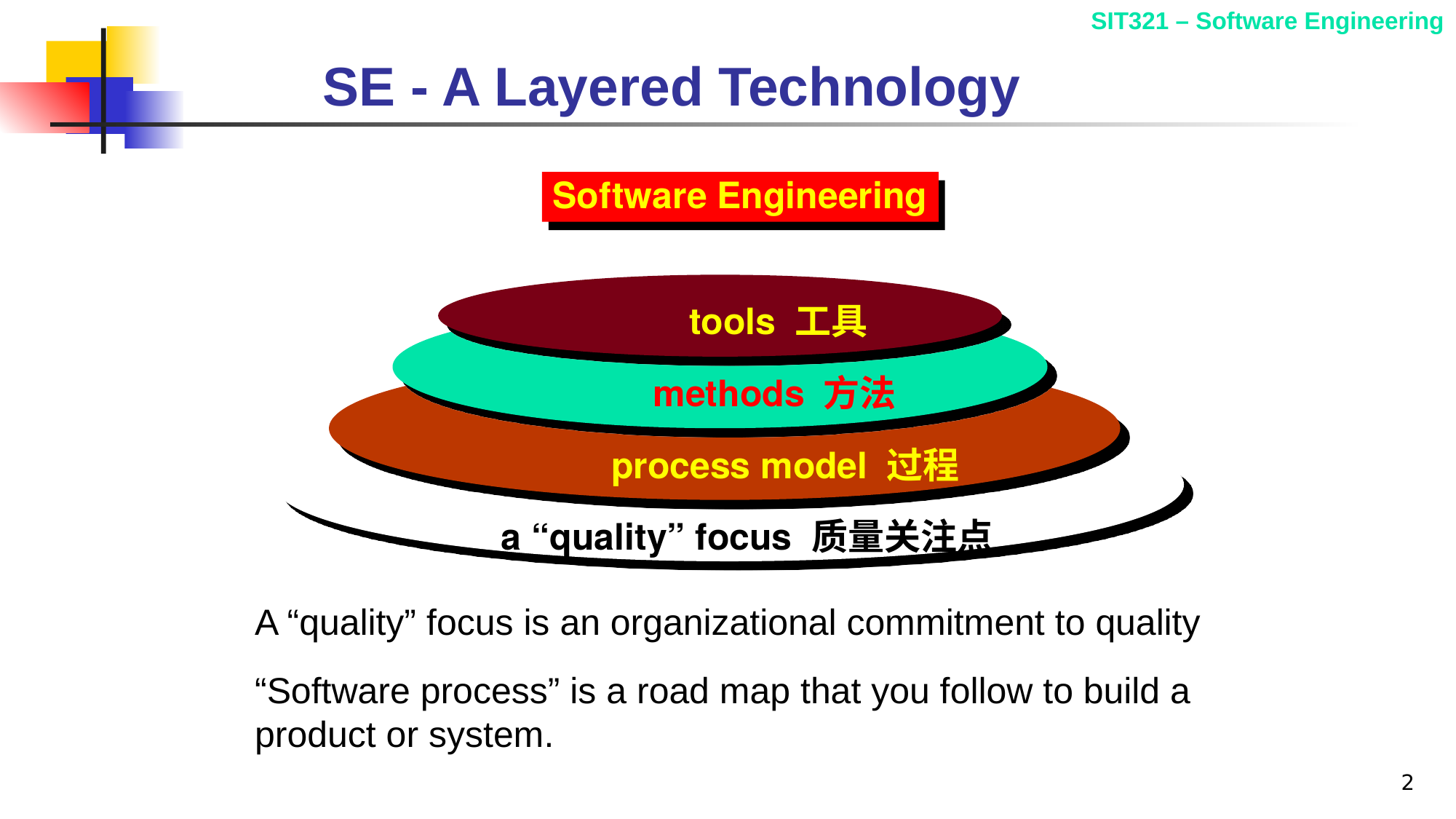

# SE - A Layered Technology
Software Engineering
Software Engineering

tools 工具

methods 方法

process model 过程
a “quality” focus 质量关注点
A “quality” focus is an organizational commitment to quality
“Software process” is a road map that you follow to build a product or system.
2